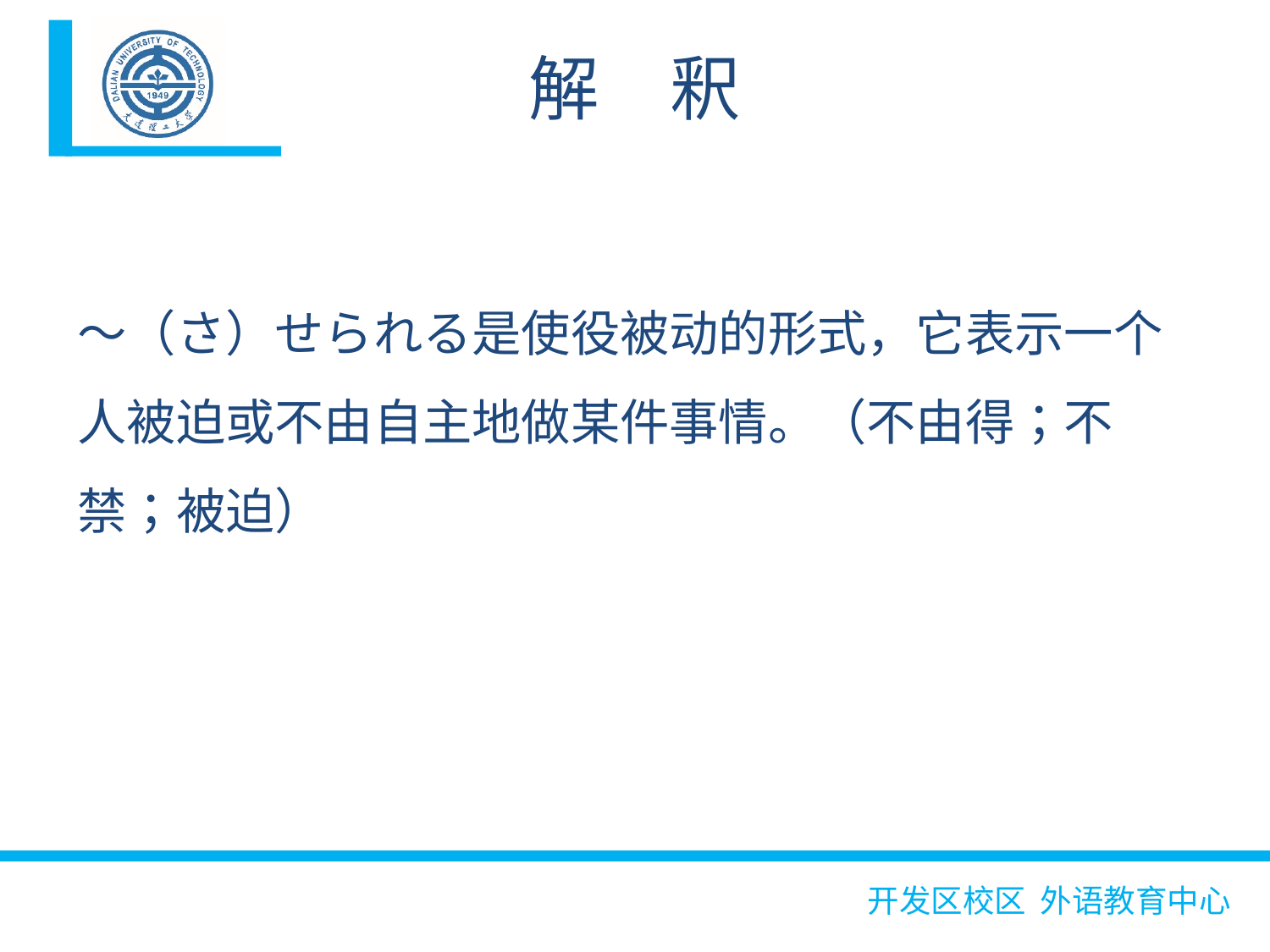

解　釈
～（さ）せられる是使役被动的形式，它表示一个人被迫或不由自主地做某件事情。（不由得；不禁；被迫）